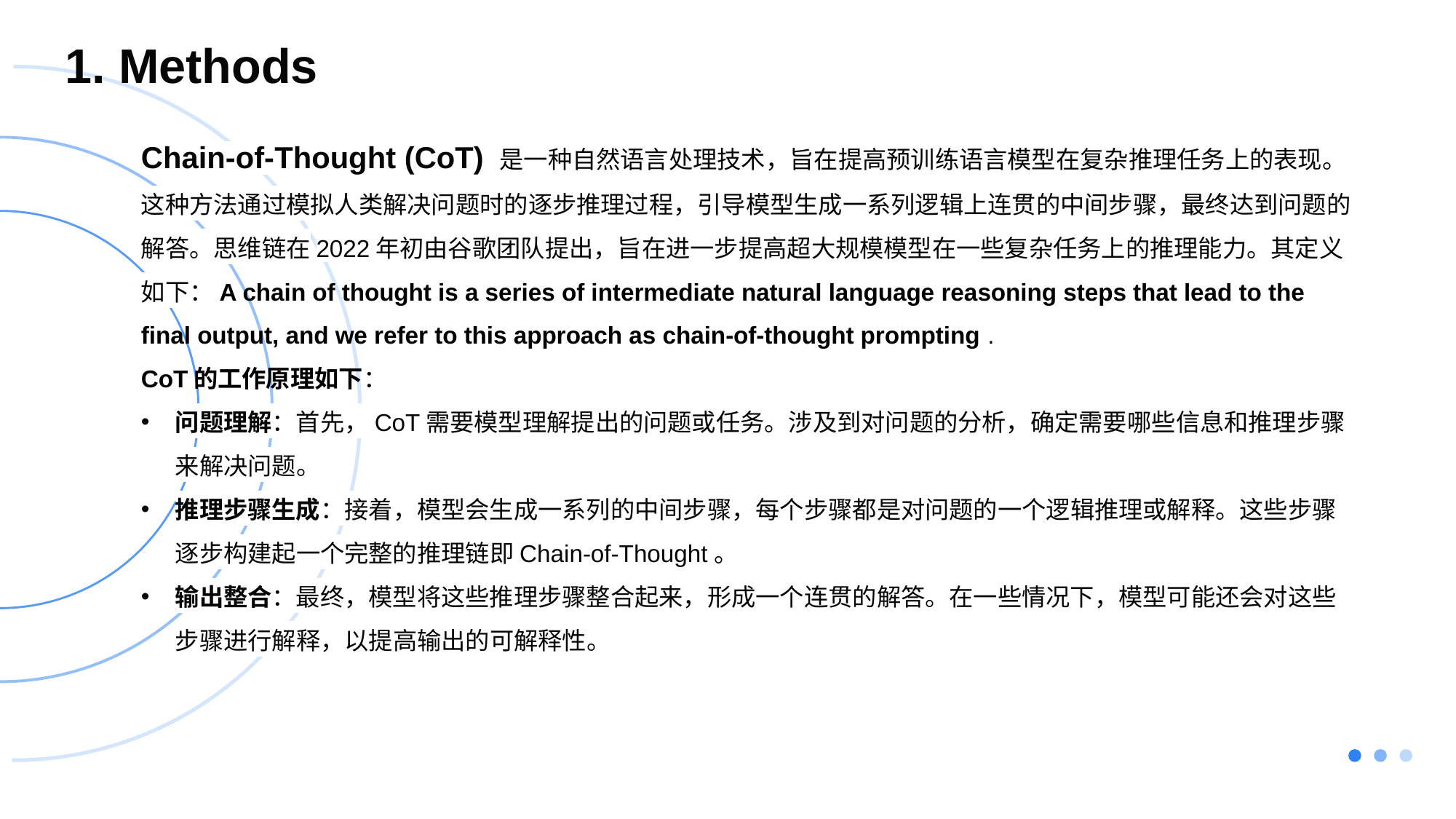

行业PPT模板http://www.1ppt.com/hangye/
1. Methods

Chain-of-Thought (CoT) 是一种自然语言处理技术，旨在提高预训练语言模型在复杂推理任务上的表现。这种方法通过模拟人类解决问题时的逐步推理过程，引导模型生成一系列逻辑上连贯的中间步骤，最终达到问题的解答。思维链在2022年初由谷歌团队提出，旨在进一步提高超大规模模型在一些复杂任务上的推理能力。其定义如下：A chain of thought is a series of intermediate natural language reasoning steps that lead to the final output, and we refer to this approach as chain-of-thought prompting .
CoT的工作原理如下：
问题理解：首先，CoT需要模型理解提出的问题或任务。涉及到对问题的分析，确定需要哪些信息和推理步骤来解决问题。
推理步骤生成：接着，模型会生成一系列的中间步骤，每个步骤都是对问题的一个逻辑推理或解释。这些步骤逐步构建起一个完整的推理链即Chain-of-Thought。
输出整合：最终，模型将这些推理步骤整合起来，形成一个连贯的解答。在一些情况下，模型可能还会对这些步骤进行解释，以提高输出的可解释性。